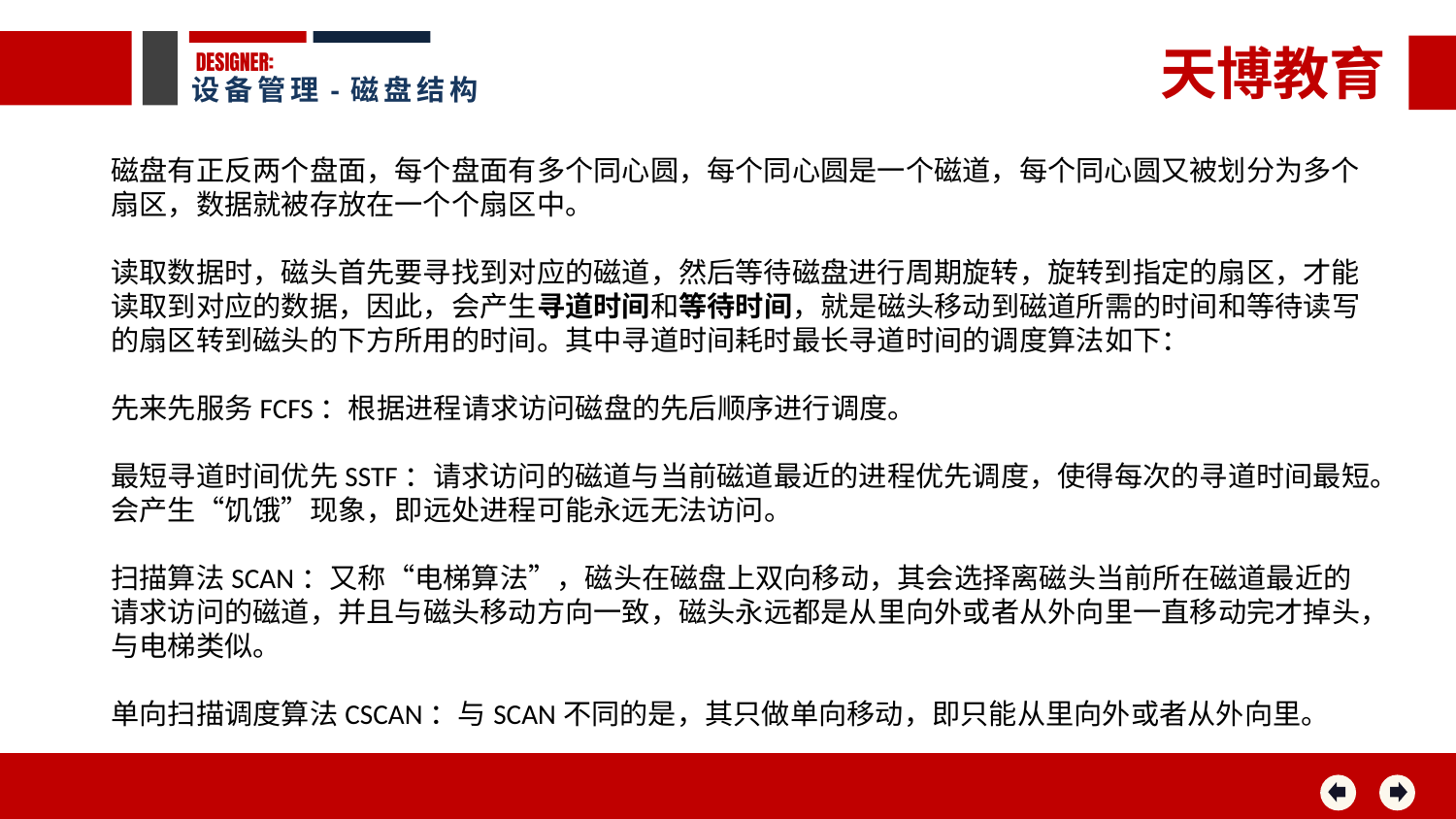

天博教育
DESIGNER:
设备管理-磁盘结构
磁盘有正反两个盘面，每个盘面有多个同心圆，每个同心圆是一个磁道，每个同心圆又被划分为多个扇区，数据就被存放在一个个扇区中。

读取数据时，磁头首先要寻找到对应的磁道，然后等待磁盘进行周期旋转，旋转到指定的扇区，才能读取到对应的数据，因此，会产生寻道时间和等待时间，就是磁头移动到磁道所需的时间和等待读写的扇区转到磁头的下方所用的时间。其中寻道时间耗时最长寻道时间的调度算法如下：

先来先服务FCFS：根据进程请求访问磁盘的先后顺序进行调度。

最短寻道时间优先SSTF：请求访问的磁道与当前磁道最近的进程优先调度，使得每次的寻道时间最短。会产生“饥饿”现象，即远处进程可能永远无法访问。

扫描算法SCAN：又称“电梯算法”，磁头在磁盘上双向移动，其会选择离磁头当前所在磁道最近的请求访问的磁道，并且与磁头移动方向一致，磁头永远都是从里向外或者从外向里一直移动完才掉头，与电梯类似。

单向扫描调度算法CSCAN：与SCAN不同的是，其只做单向移动，即只能从里向外或者从外向里。